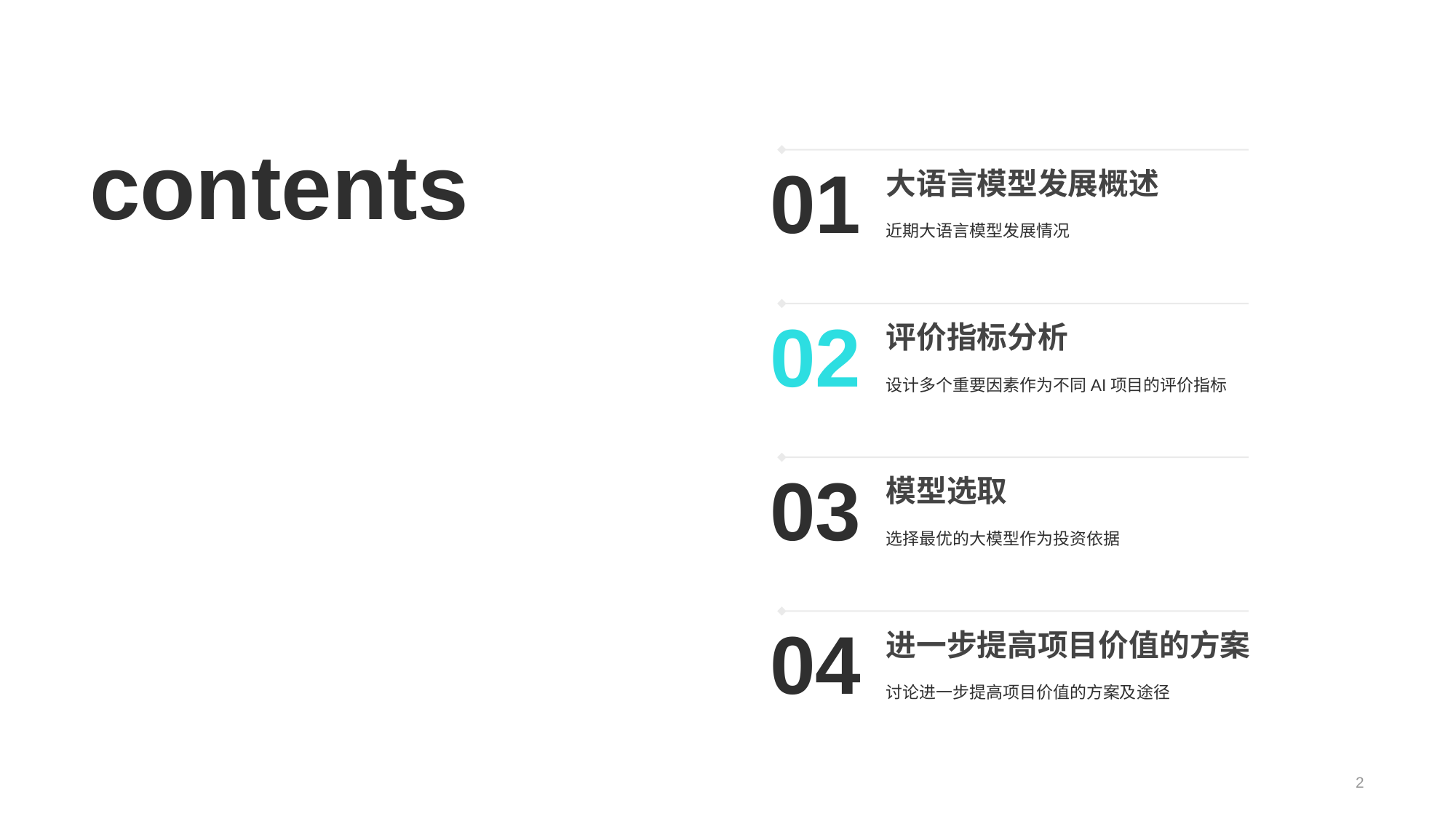

contents
01
大语言模型发展概述
近期大语言模型发展情况
02
评价指标分析
设计多个重要因素作为不同AI项目的评价指标
03
模型选取
选择最优的大模型作为投资依据
04
进一步提高项目价值的方案
讨论进一步提高项目价值的方案及途径
2